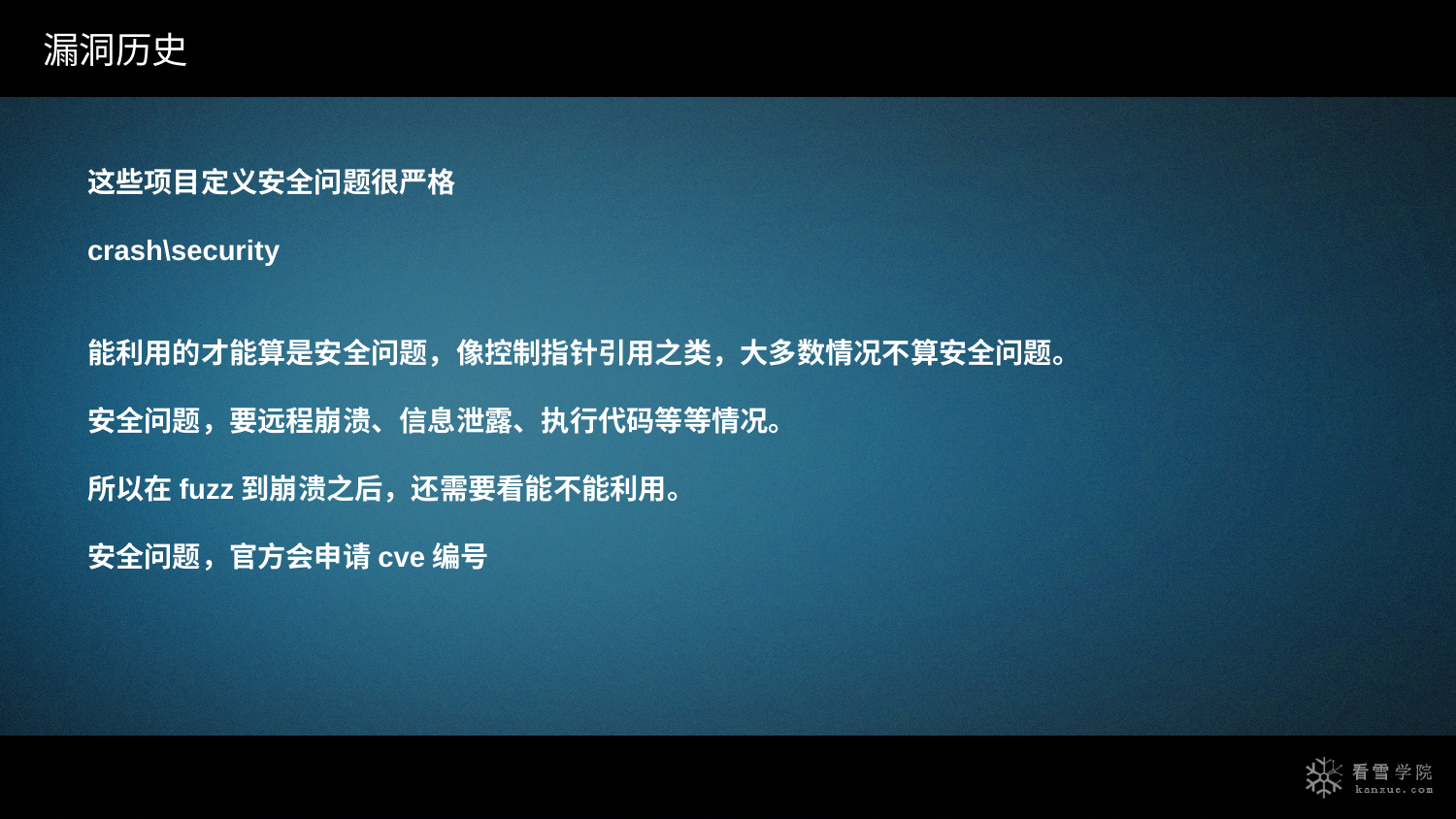

漏洞历史
这些项目定义安全问题很严格

crash\security

能利用的才能算是安全问题，像控制指针引用之类，大多数情况不算安全问题。

安全问题，要远程崩溃、信息泄露、执行代码等等情况。

所以在fuzz到崩溃之后，还需要看能不能利用。

安全问题，官方会申请cve编号